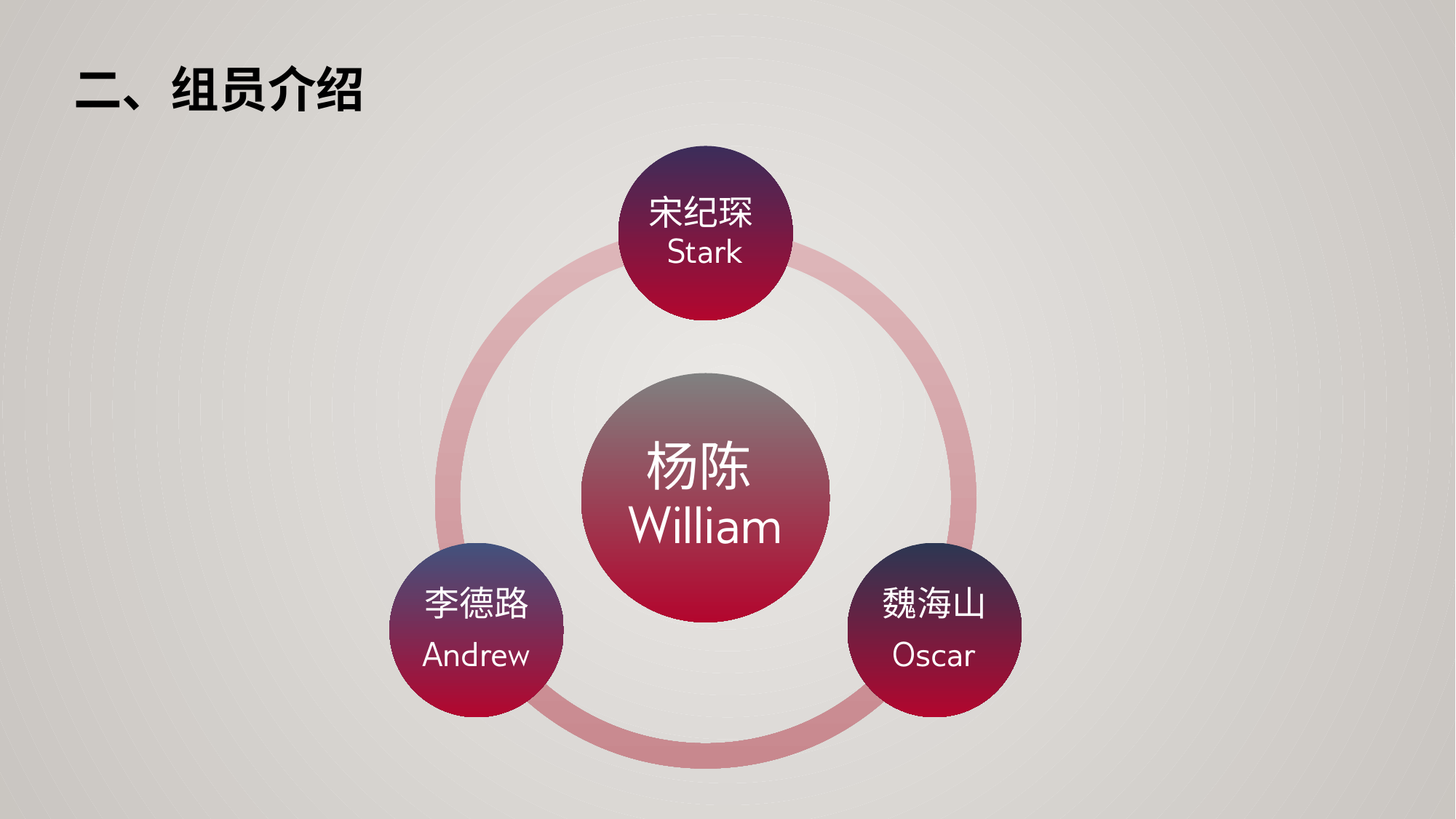

# 二、组员介绍
杨陈William
宋纪琛Stark
魏海山
Oscar
李德路
Andrew